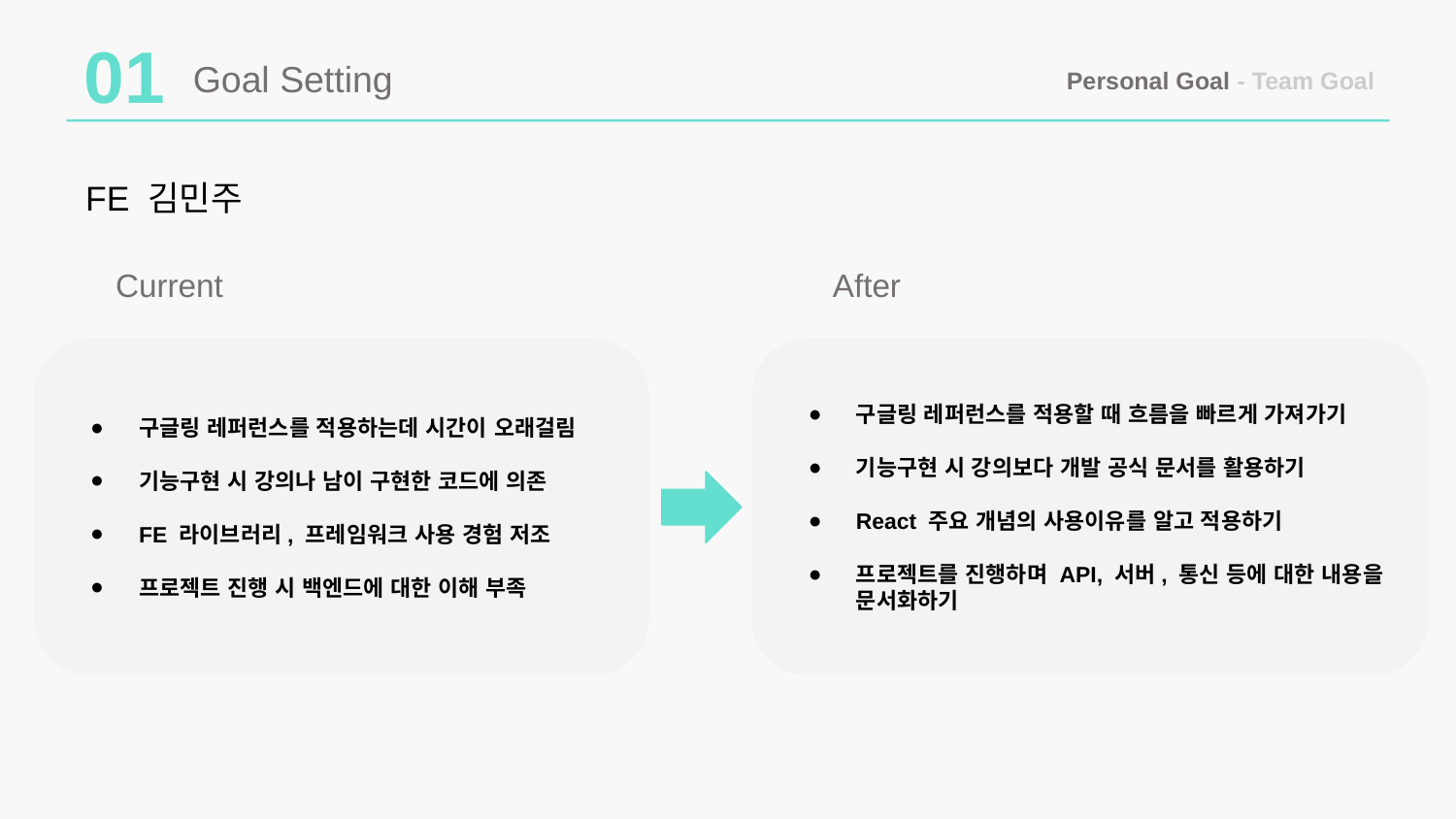

01
Goal Setting
Personal Goal - Team Goal

FE 김민주
 After
 Current
구글링 레퍼런스를 적용하는데 시간이 오래걸림

기능구현 시 강의나 남이 구현한 코드에 의존

FE 라이브러리, 프레임워크 사용 경험 저조

프로젝트 진행 시 백엔드에 대한 이해 부족
구글링 레퍼런스를 적용할 때 흐름을 빠르게 가져가기

기능구현 시 강의보다 개발 공식 문서를 활용하기

React 주요 개념의 사용이유를 알고 적용하기

프로젝트를 진행하며 API, 서버, 통신 등에 대한 내용을 문서화하기